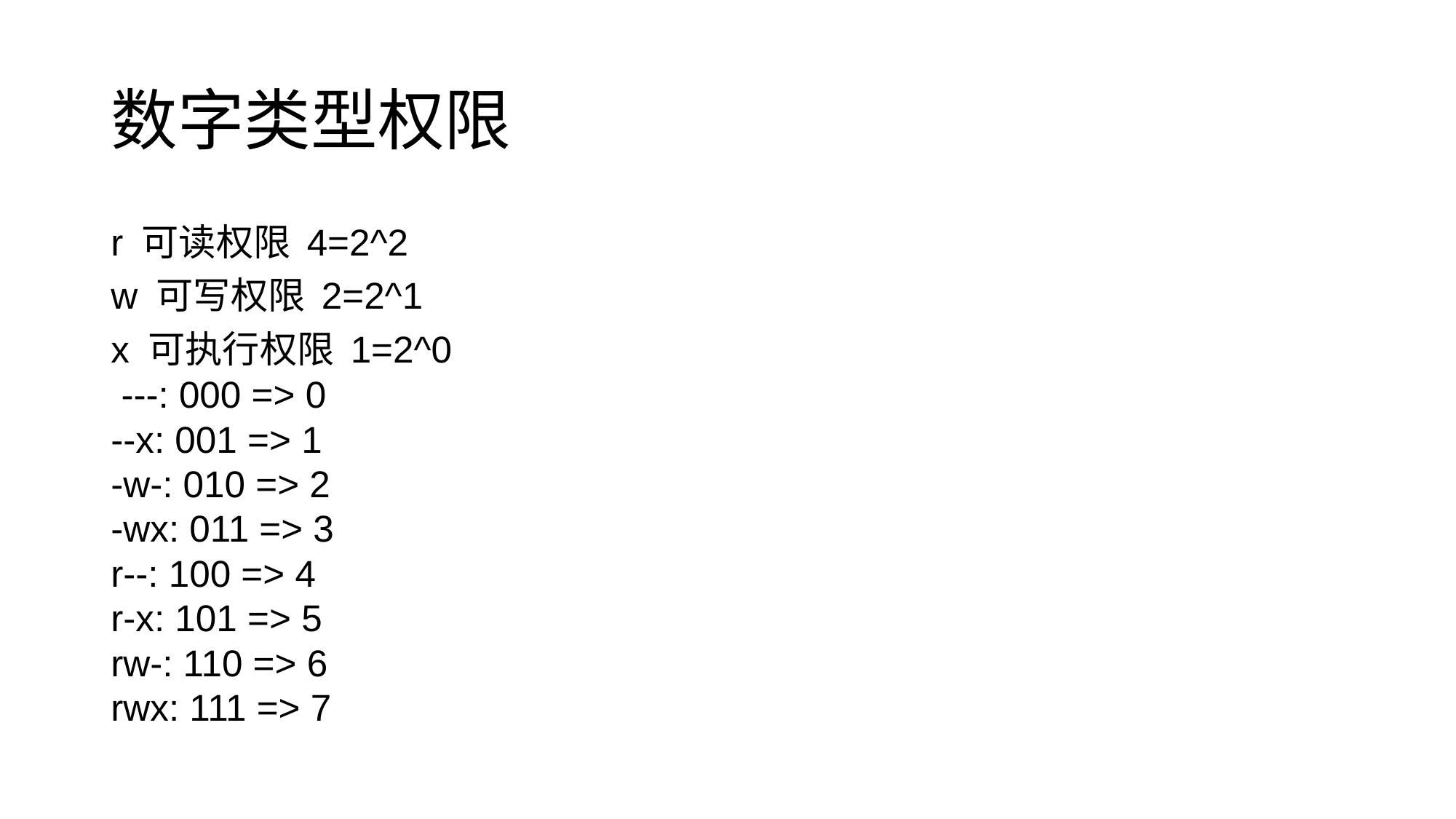

# 数字类型权限
r 可读权限 4=2^2
w 可写权限 2=2^1
x 可执行权限 1=2^0
 ---: 000 => 0
--x: 001 => 1
-w-: 010 => 2
-wx: 011 => 3
r--: 100 => 4
r-x: 101 => 5
rw-: 110 => 6
rwx: 111 => 7